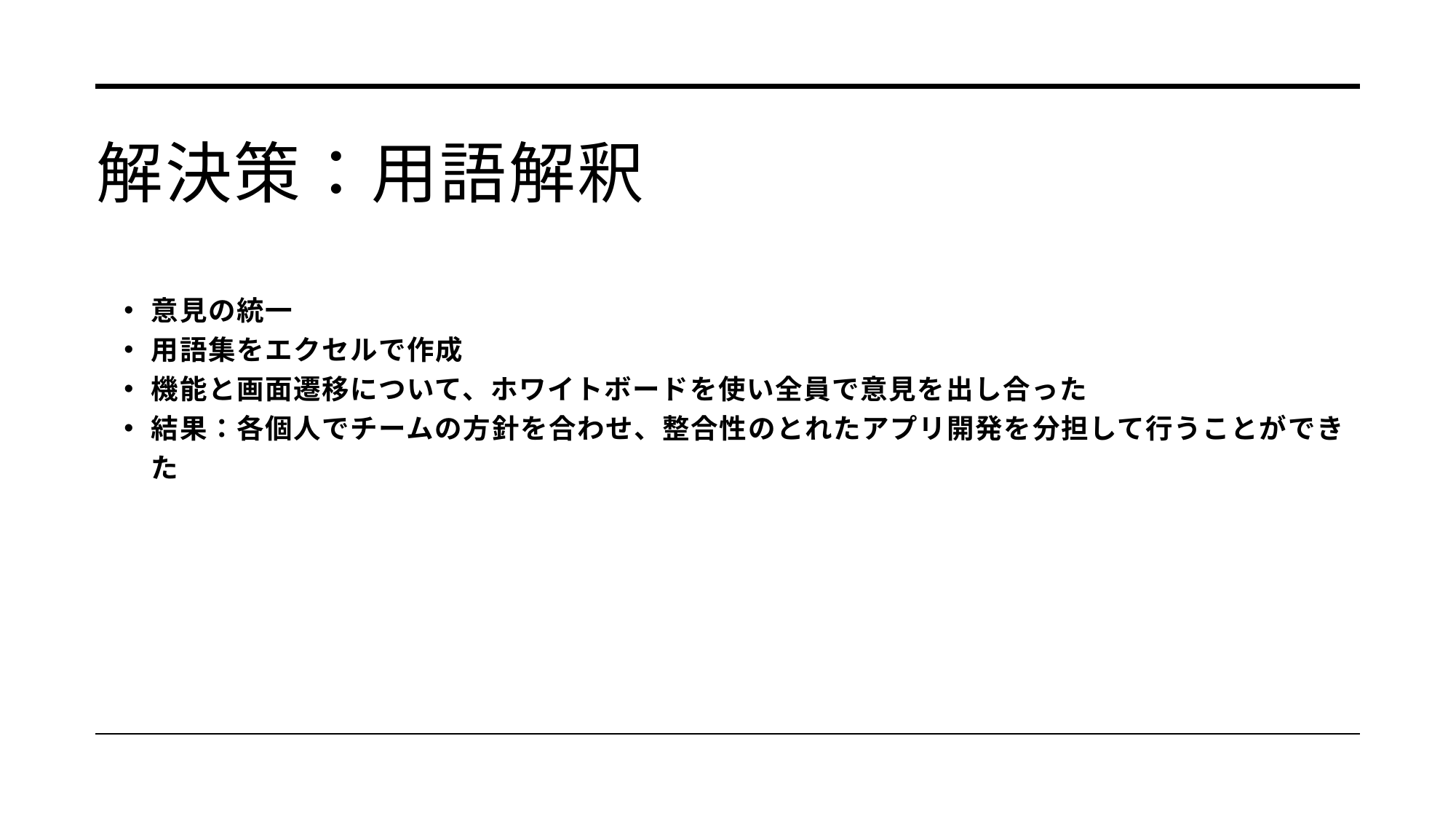

# 解決策：用語解釈
意見の統一
用語集をエクセルで作成
機能と画面遷移について、ホワイトボードを使い全員で意見を出し合った
結果：各個人でチームの方針を合わせ、整合性のとれたアプリ開発を分担して行うことができた